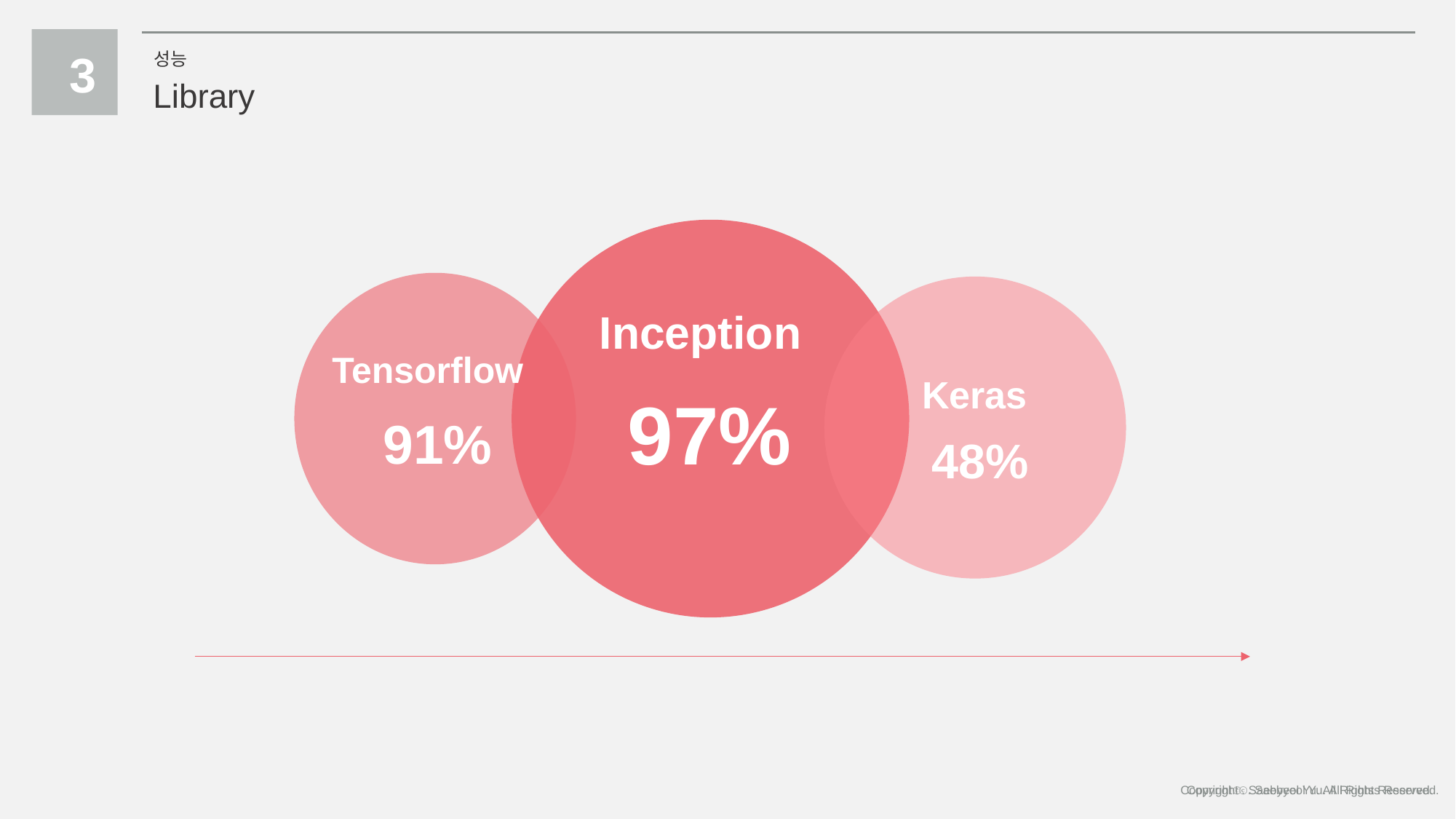

3
성능
Library

Inception
Tensorflow
Keras
97%
91%
48%
Copyrightⓒ. Saebyeol Yu. All Rights Reserved.